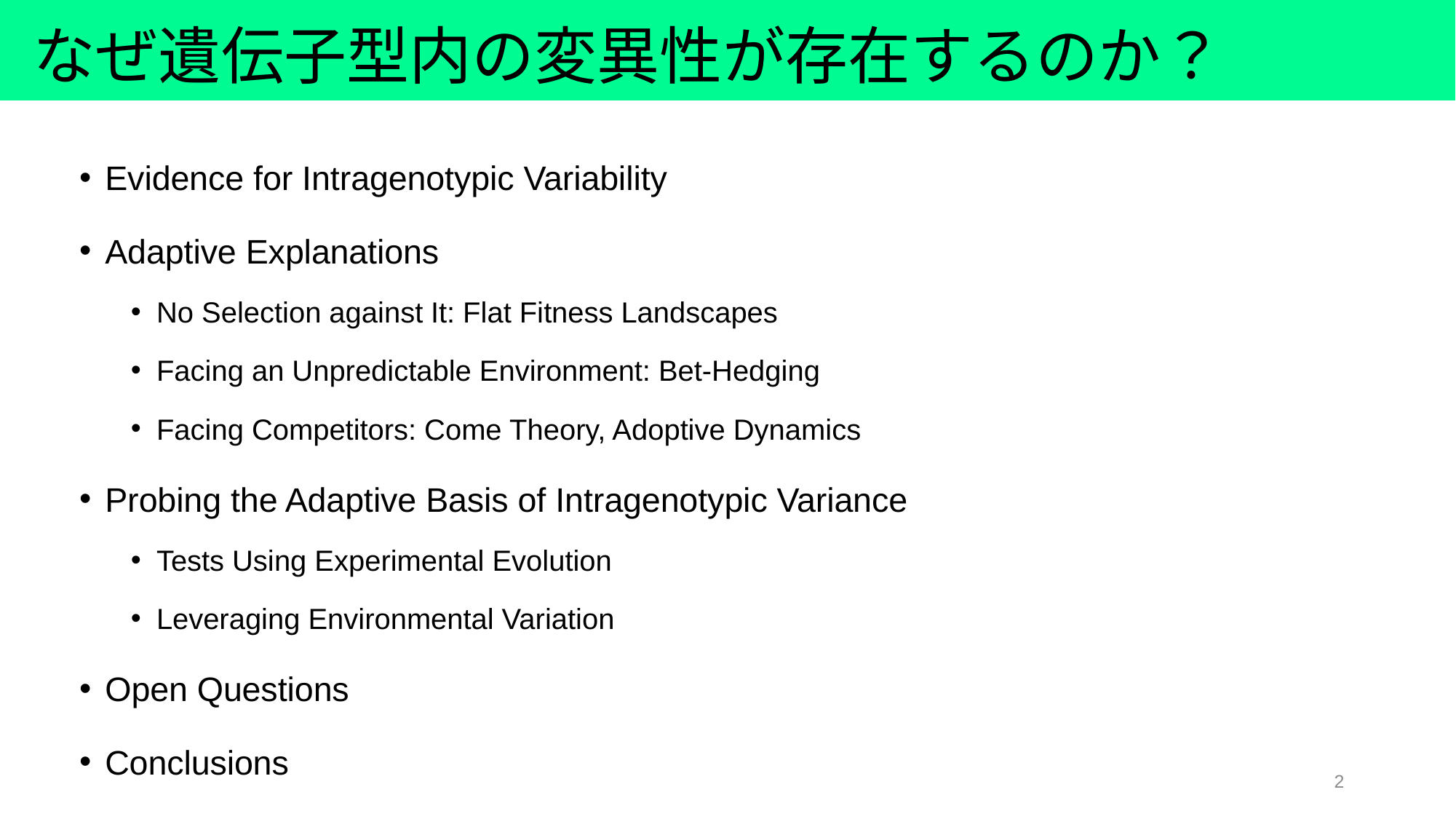

# なぜ遺伝子型内の変異性が存在するのか？
Evidence for Intragenotypic Variability
Adaptive Explanations
No Selection against It: Flat Fitness Landscapes
Facing an Unpredictable Environment: Bet-Hedging
Facing Competitors: Come Theory, Adoptive Dynamics
Probing the Adaptive Basis of Intragenotypic Variance
Tests Using Experimental Evolution
Leveraging Environmental Variation
Open Questions
Conclusions
2